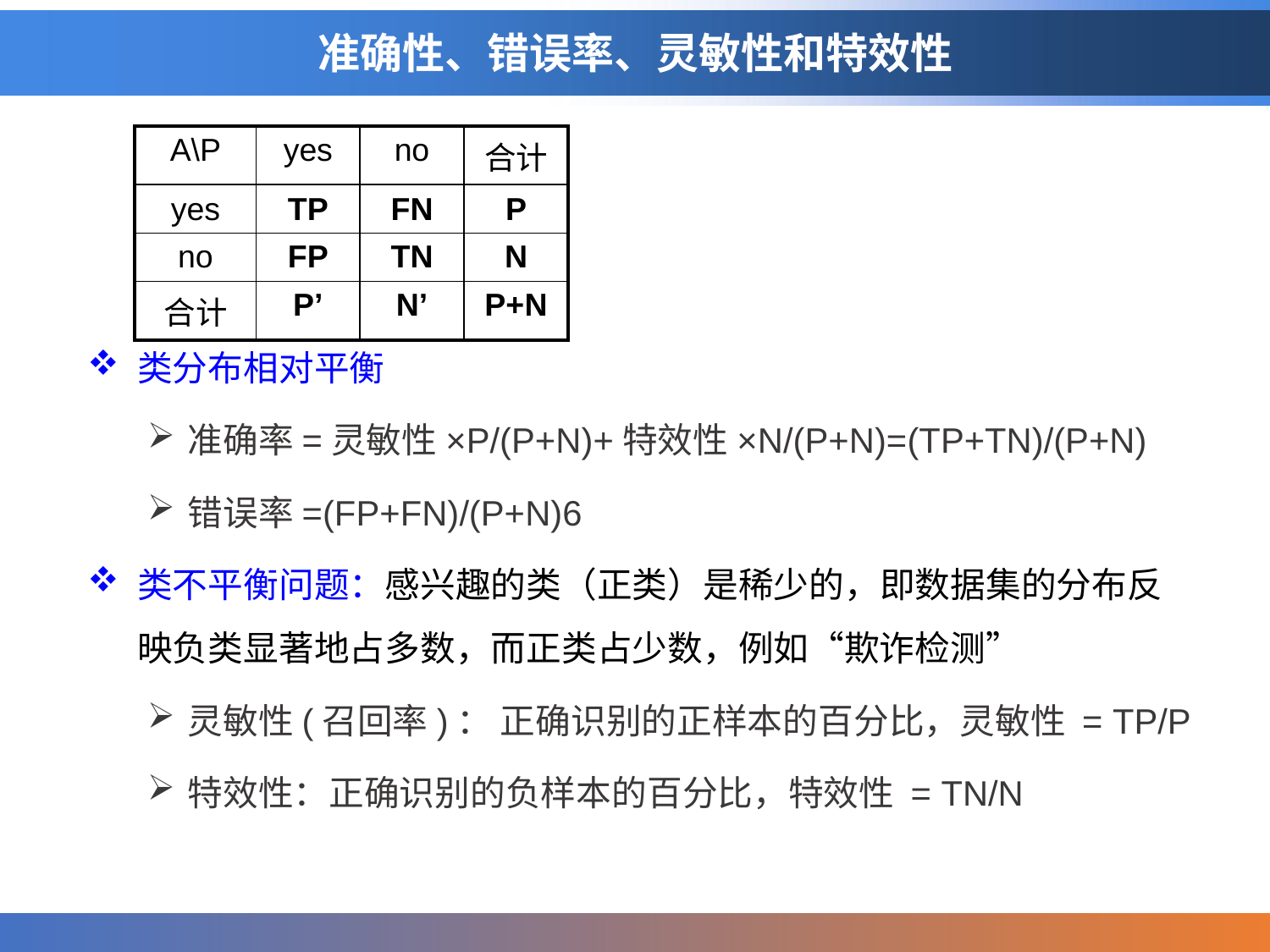

# 准确性、错误率、灵敏性和特效性

类分布相对平衡
准确率=灵敏性×P/(P+N)+特效性×N/(P+N)=(TP+TN)/(P+N)
错误率=(FP+FN)/(P+N)6
类不平衡问题：感兴趣的类（正类）是稀少的，即数据集的分布反映负类显著地占多数，而正类占少数，例如“欺诈检测”
灵敏性(召回率)： 正确识别的正样本的百分比，灵敏性 = TP/P
特效性：正确识别的负样本的百分比，特效性 = TN/N

| A\P | yes | no | 合计 |
| --- | --- | --- | --- |
| yes | TP | FN | P |
| no | FP | TN | N |
| 合计 | P’ | N’ | P+N |